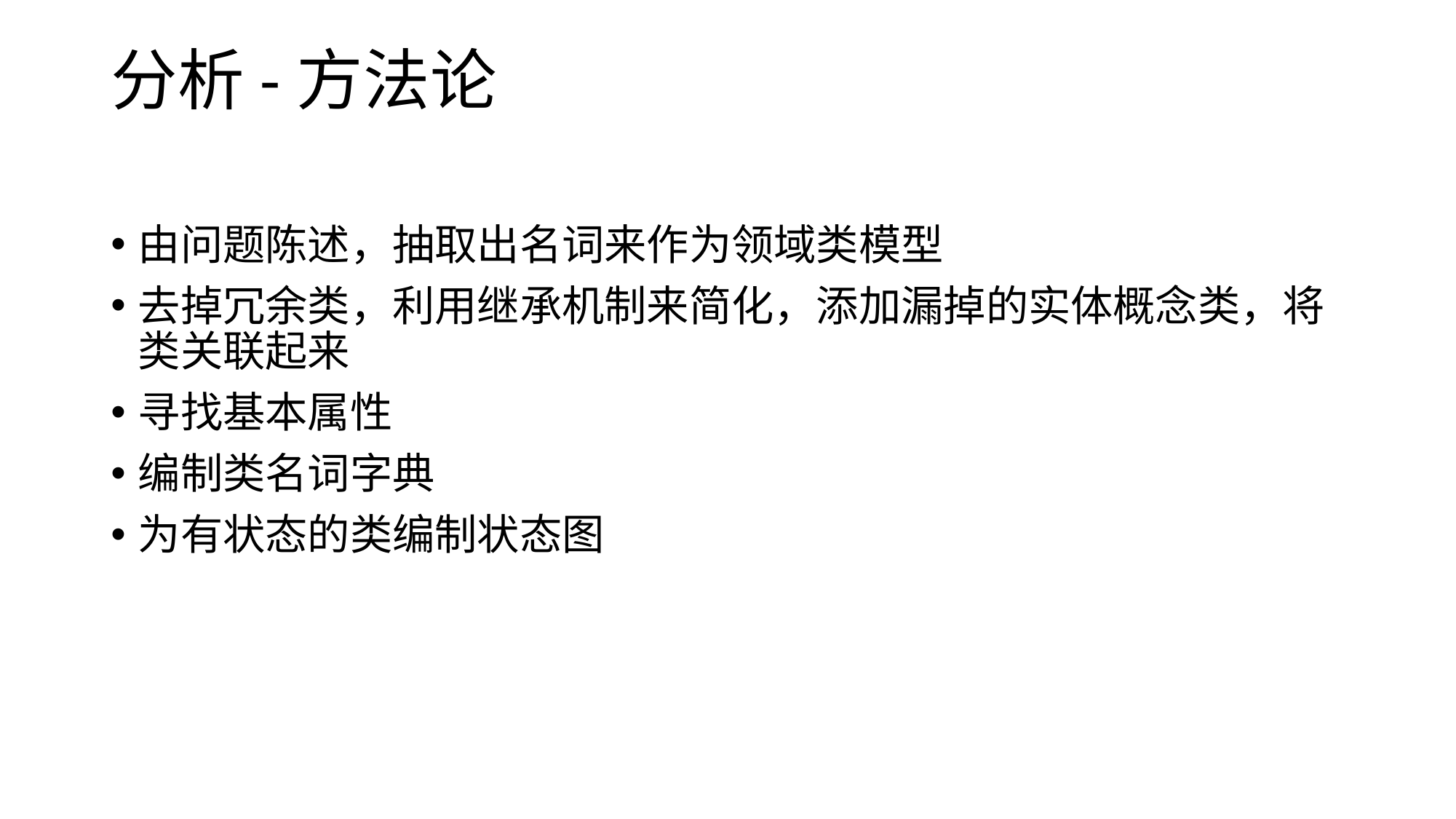

# 分析-方法论
由问题陈述，抽取出名词来作为领域类模型
去掉冗余类，利用继承机制来简化，添加漏掉的实体概念类，将类关联起来
寻找基本属性
编制类名词字典
为有状态的类编制状态图